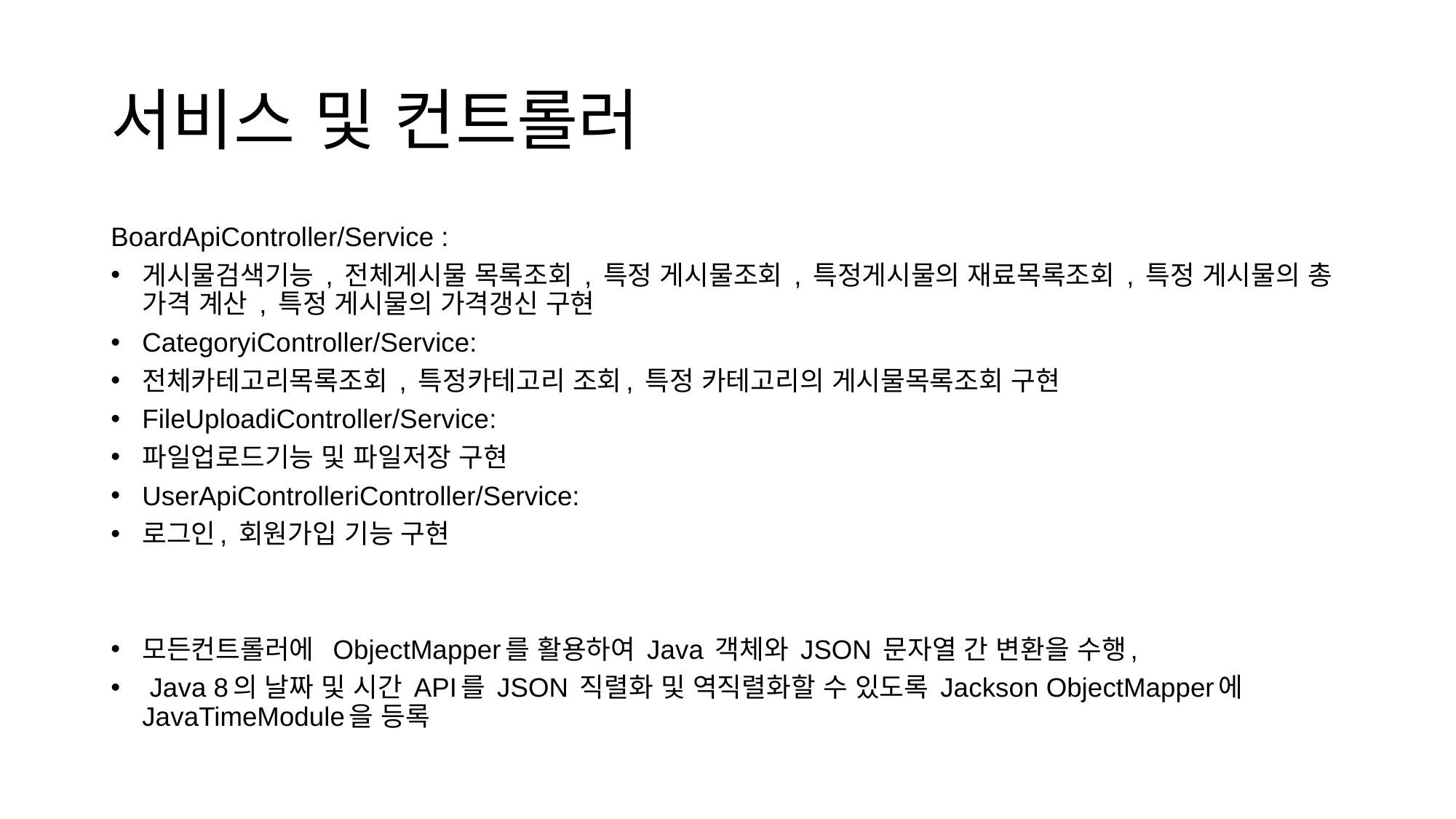

# 서비스 및 컨트롤러
BoardApiController/Service :
게시물검색기능 , 전체게시물 목록조회 , 특정 게시물조회 , 특정게시물의 재료목록조회 , 특정 게시물의 총 가격 계산 , 특정 게시물의 가격갱신 구현
CategoryiController/Service:
전체카테고리목록조회 , 특정카테고리 조회, 특정 카테고리의 게시물목록조회 구현
FileUploadiController/Service:
파일업로드기능 및 파일저장 구현
UserApiControlleriController/Service:
로그인, 회원가입 기능 구현

모든컨트롤러에  ObjectMapper를 활용하여 Java 객체와 JSON 문자열 간 변환을 수행,
 Java 8의 날짜 및 시간 API를 JSON 직렬화 및 역직렬화할 수 있도록 Jackson ObjectMapper에 JavaTimeModule을 등록